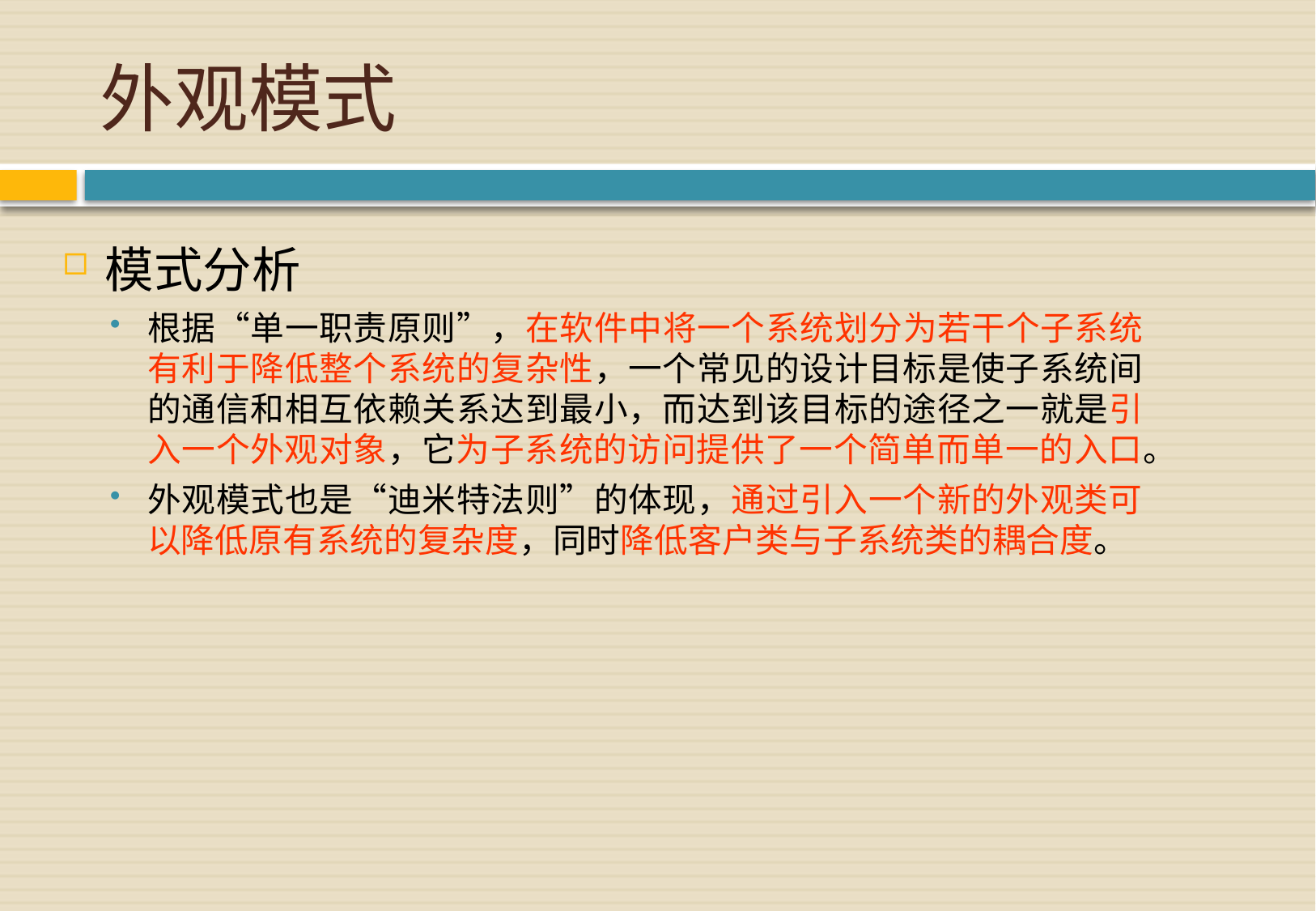

# 外观模式
模式分析
根据“单一职责原则”，在软件中将一个系统划分为若干个子系统有利于降低整个系统的复杂性，一个常见的设计目标是使子系统间的通信和相互依赖关系达到最小，而达到该目标的途径之一就是引入一个外观对象，它为子系统的访问提供了一个简单而单一的入口。
外观模式也是“迪米特法则”的体现，通过引入一个新的外观类可以降低原有系统的复杂度，同时降低客户类与子系统类的耦合度。